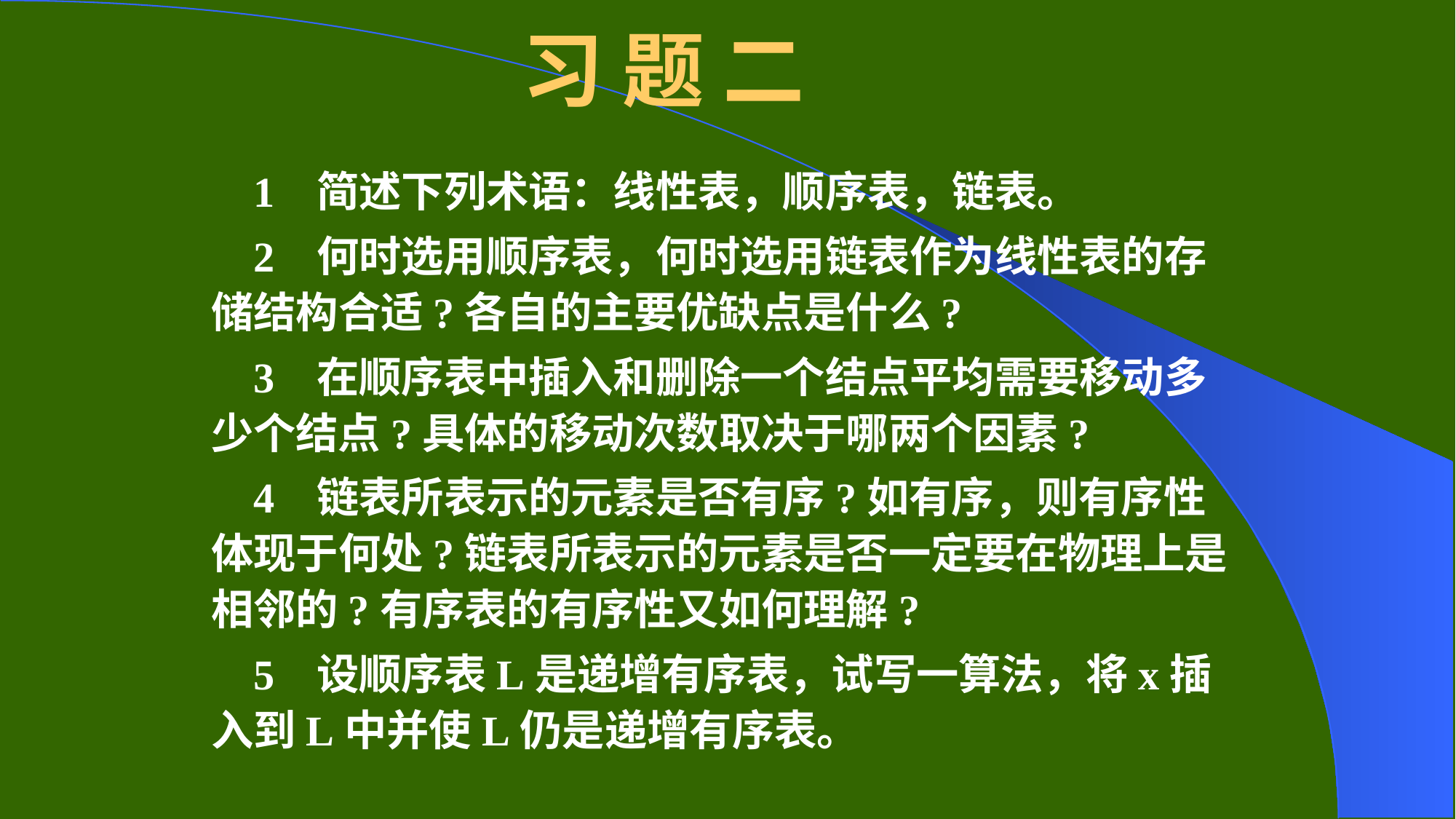

# 习 题 二
1   简述下列术语：线性表，顺序表，链表。
2   何时选用顺序表，何时选用链表作为线性表的存储结构合适?各自的主要优缺点是什么?
3   在顺序表中插入和删除一个结点平均需要移动多少个结点?具体的移动次数取决于哪两个因素?
4   链表所表示的元素是否有序?如有序，则有序性体现于何处?链表所表示的元素是否一定要在物理上是相邻的?有序表的有序性又如何理解?
5   设顺序表L是递增有序表，试写一算法，将x插入到L中并使L仍是递增有序表。